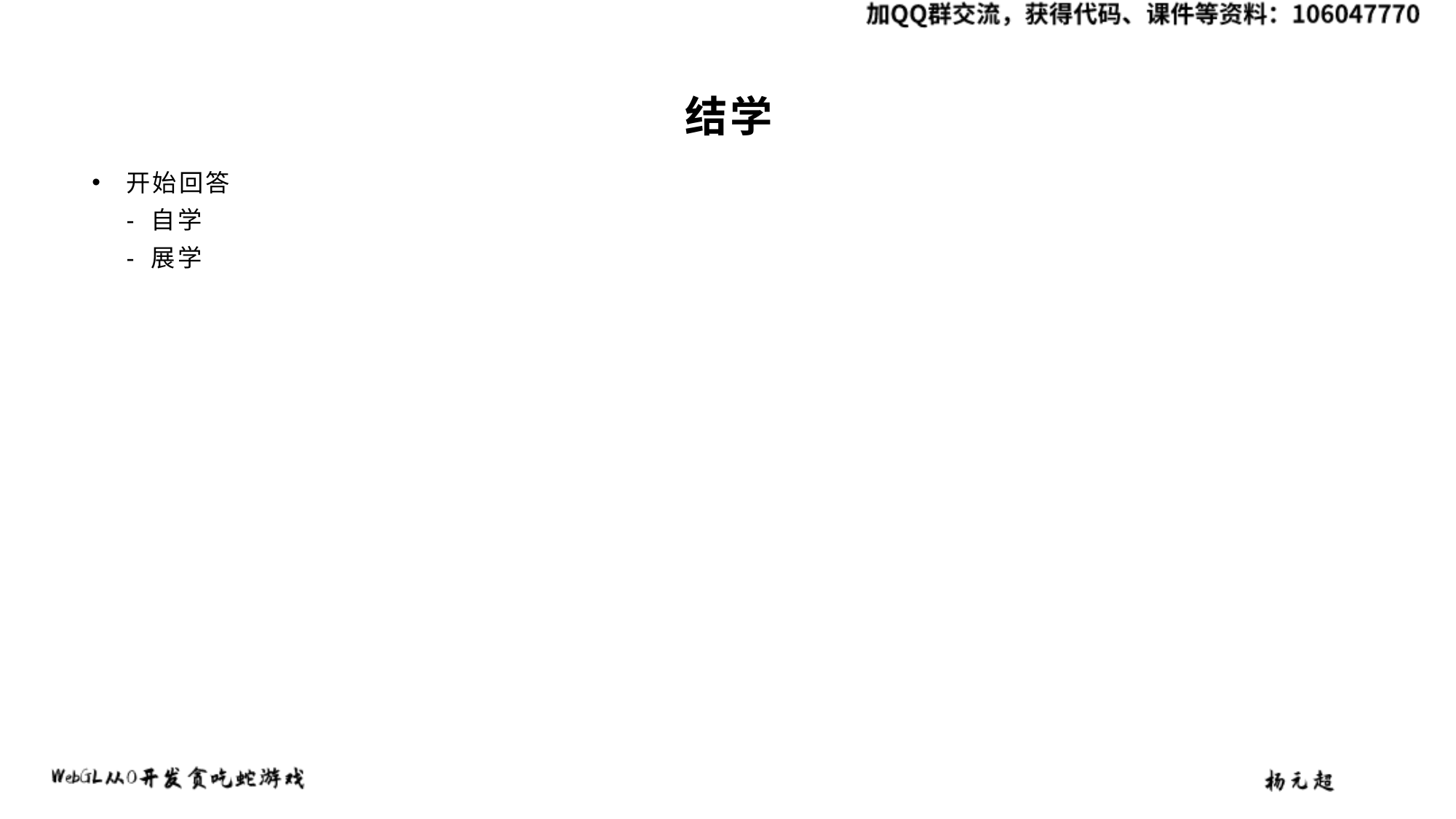

# 结学
开始回答
- 自学
- 展学